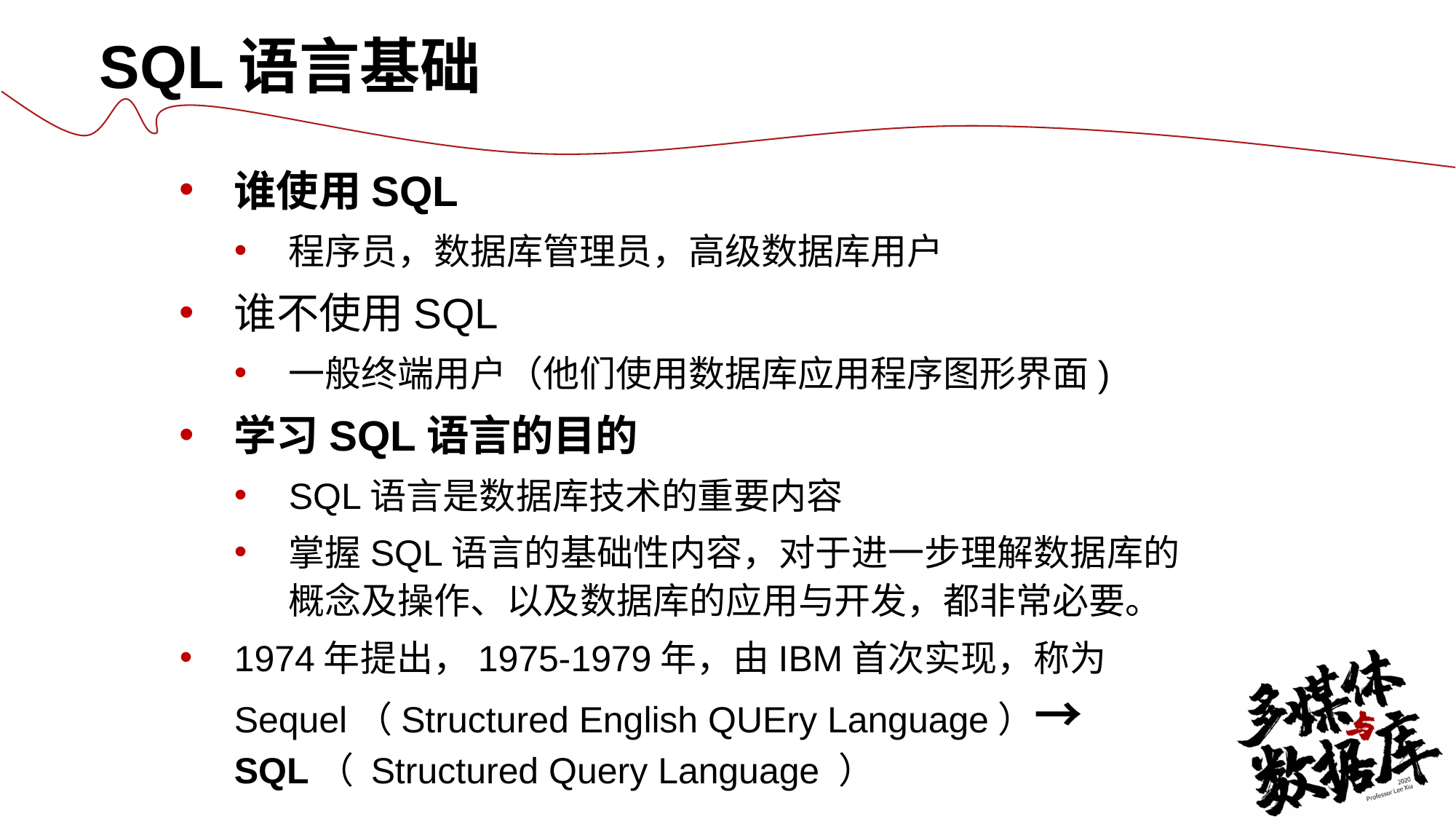

SQL语言基础
谁使用SQL
程序员，数据库管理员，高级数据库用户
谁不使用SQL
一般终端用户（他们使用数据库应用程序图形界面)
学习SQL语言的目的
SQL语言是数据库技术的重要内容
掌握SQL语言的基础性内容，对于进一步理解数据库的概念及操作、以及数据库的应用与开发，都非常必要。
1974年提出，1975-1979年，由IBM首次实现，称为Sequel（Structured English QUEry Language）→
SQL（ Structured Query Language ）